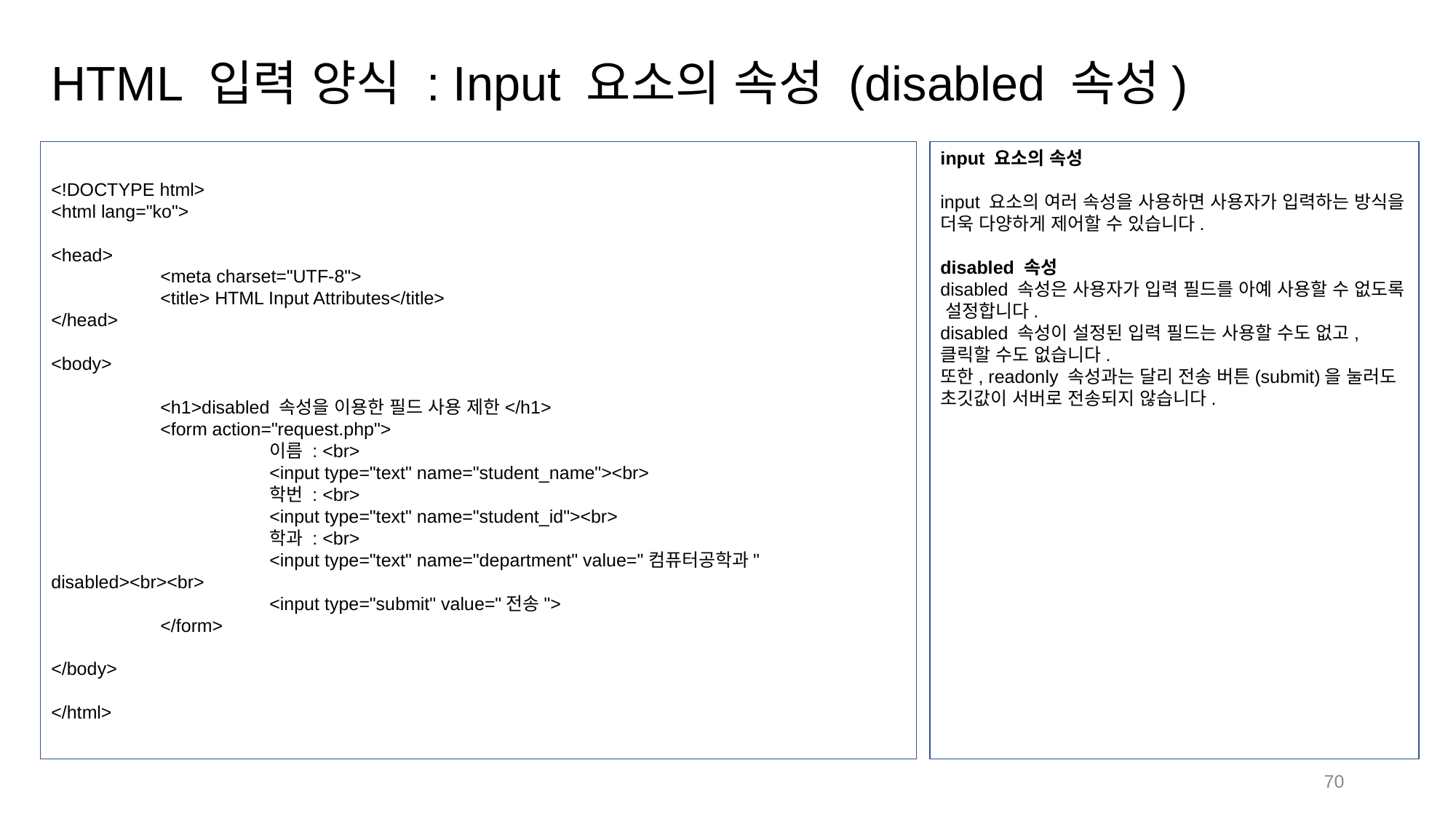

# HTML 입력 양식 : Input 요소의 속성 (disabled 속성)
<!DOCTYPE html>
<html lang="ko">

<head>
	<meta charset="UTF-8">
	<title> HTML Input Attributes</title>
</head>

<body>

	<h1>disabled 속성을 이용한 필드 사용 제한</h1>
	<form action="request.php">
		이름 : <br>
		<input type="text" name="student_name"><br>
		학번 : <br>
		<input type="text" name="student_id"><br>
		학과 : <br>
		<input type="text" name="department" value="컴퓨터공학과" disabled><br><br>
		<input type="submit" value="전송">
	</form>

</body>

</html>
input 요소의 속성

input 요소의 여러 속성을 사용하면 사용자가 입력하는 방식을 더욱 다양하게 제어할 수 있습니다.

disabled 속성
disabled 속성은 사용자가 입력 필드를 아예 사용할 수 없도록 설정합니다.
disabled 속성이 설정된 입력 필드는 사용할 수도 없고, 클릭할 수도 없습니다.
또한, readonly 속성과는 달리 전송 버튼(submit)을 눌러도 초깃값이 서버로 전송되지 않습니다.

70